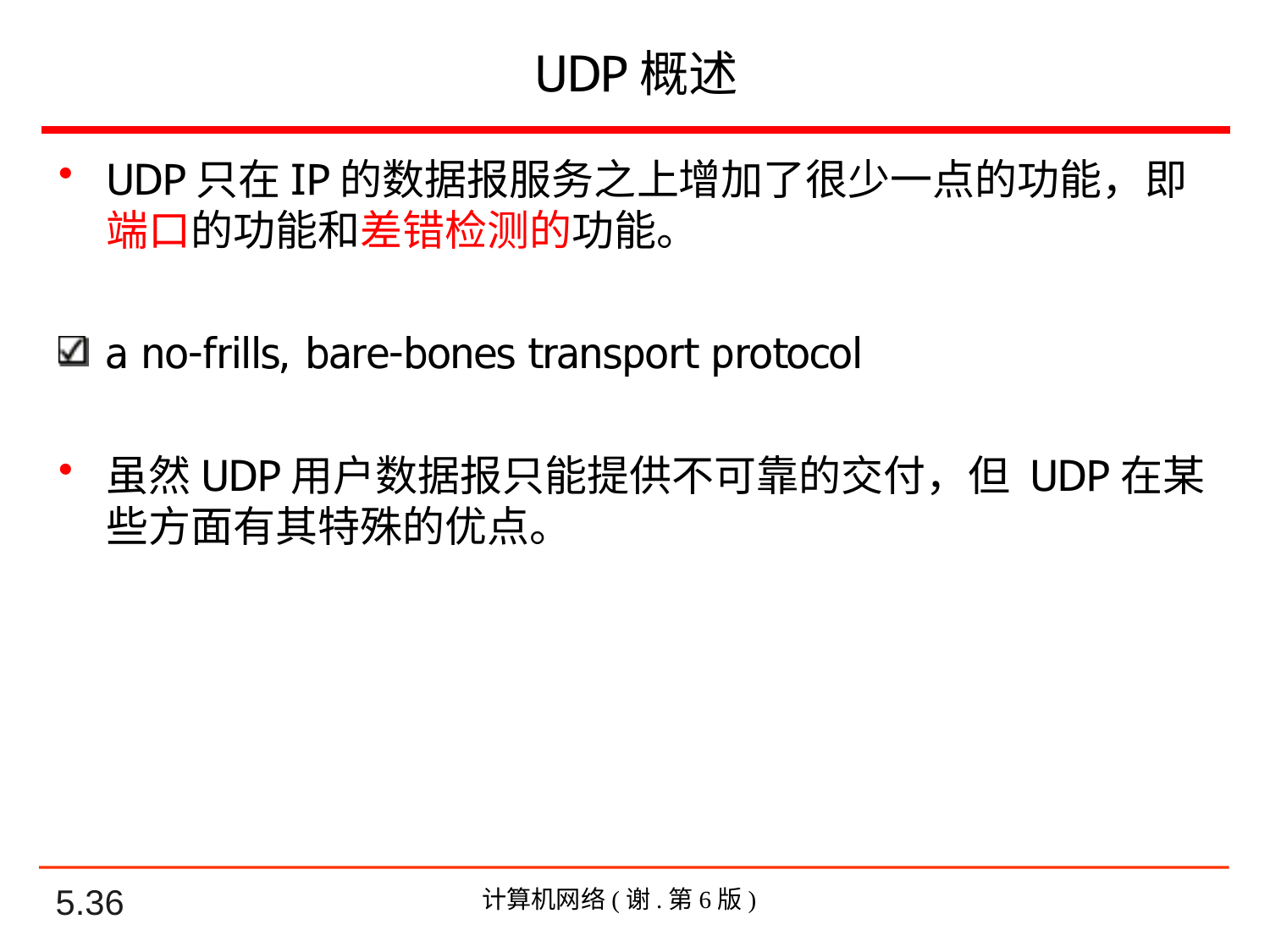

# UDP概述
UDP只在IP的数据报服务之上增加了很少一点的功能，即端口的功能和差错检测的功能。

a no-frills, bare-bones transport protocol

虽然UDP用户数据报只能提供不可靠的交付，但 UDP在某些方面有其特殊的优点。